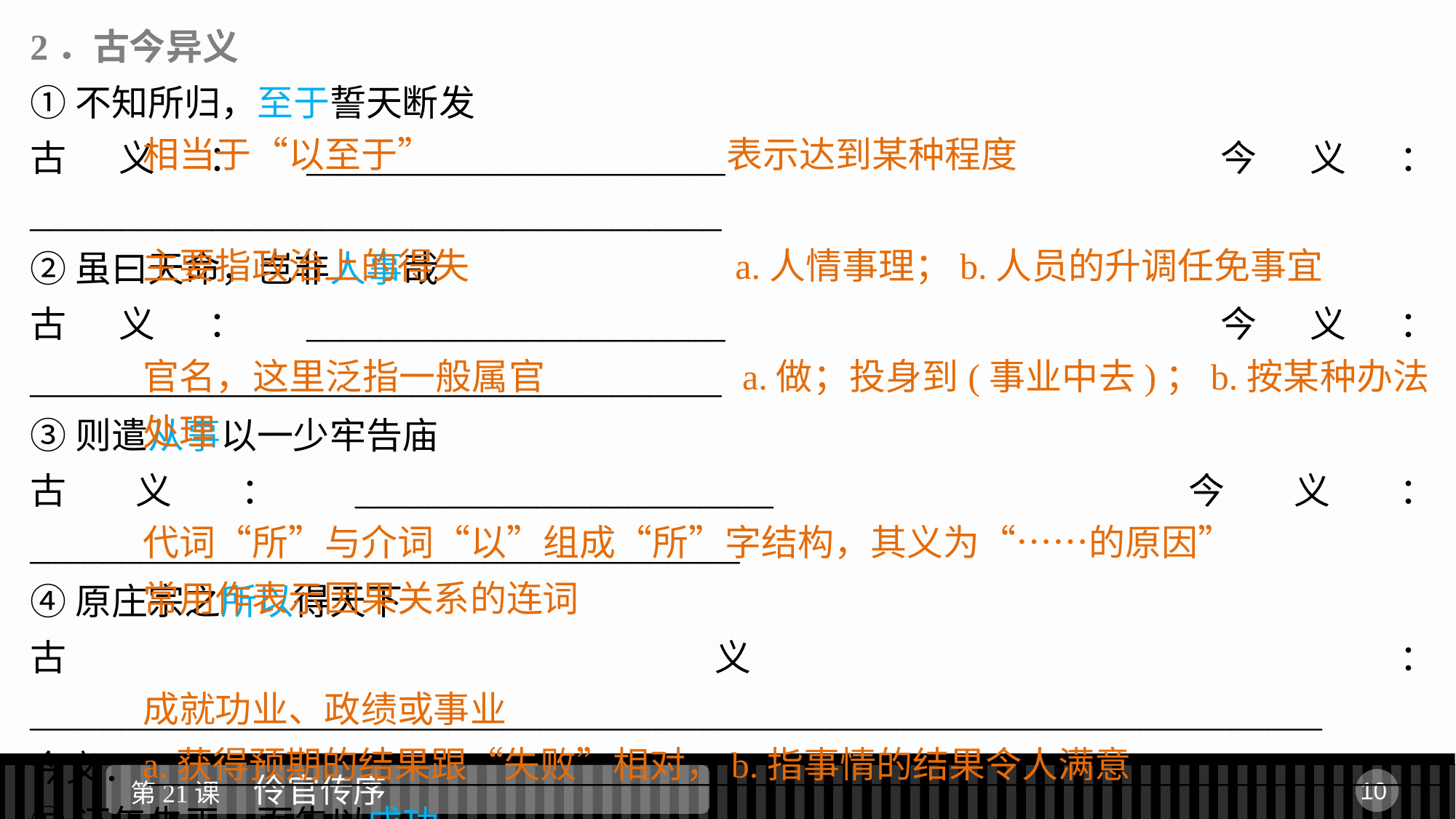

2．古今异义
①不知所归，至于誓天断发
古义：_______________________       今义：______________________________________
②虽曰天命，岂非人事哉
古义：_______________________       今义：______________________________________
③则遣从事以一少牢告庙
古义：_______________________　   今义：_______________________________________
④原庄宗之所以得天下
古义：_______________________________________________________________________
今义：_______________________________________________________________________
⑤还矢先王，而告以成功
古义：_______________________________________________________________________
今义：_______________________________________________________________________
相当于“以至于”　	                  表示达到某种程度

主要指政治上的得失　	                  a.人情事理；b.人员的升调任免事宜

官名，这里泛指一般属官　	     a.做；投身到(事业中去)；b.按某种办法处理

代词“所”与介词“以”组成“所”字结构，其义为“……的原因”
常用作表示因果关系的连词

成就功业、政绩或事业
a.获得预期的结果跟“失败”相对，b.指事情的结果令人满意